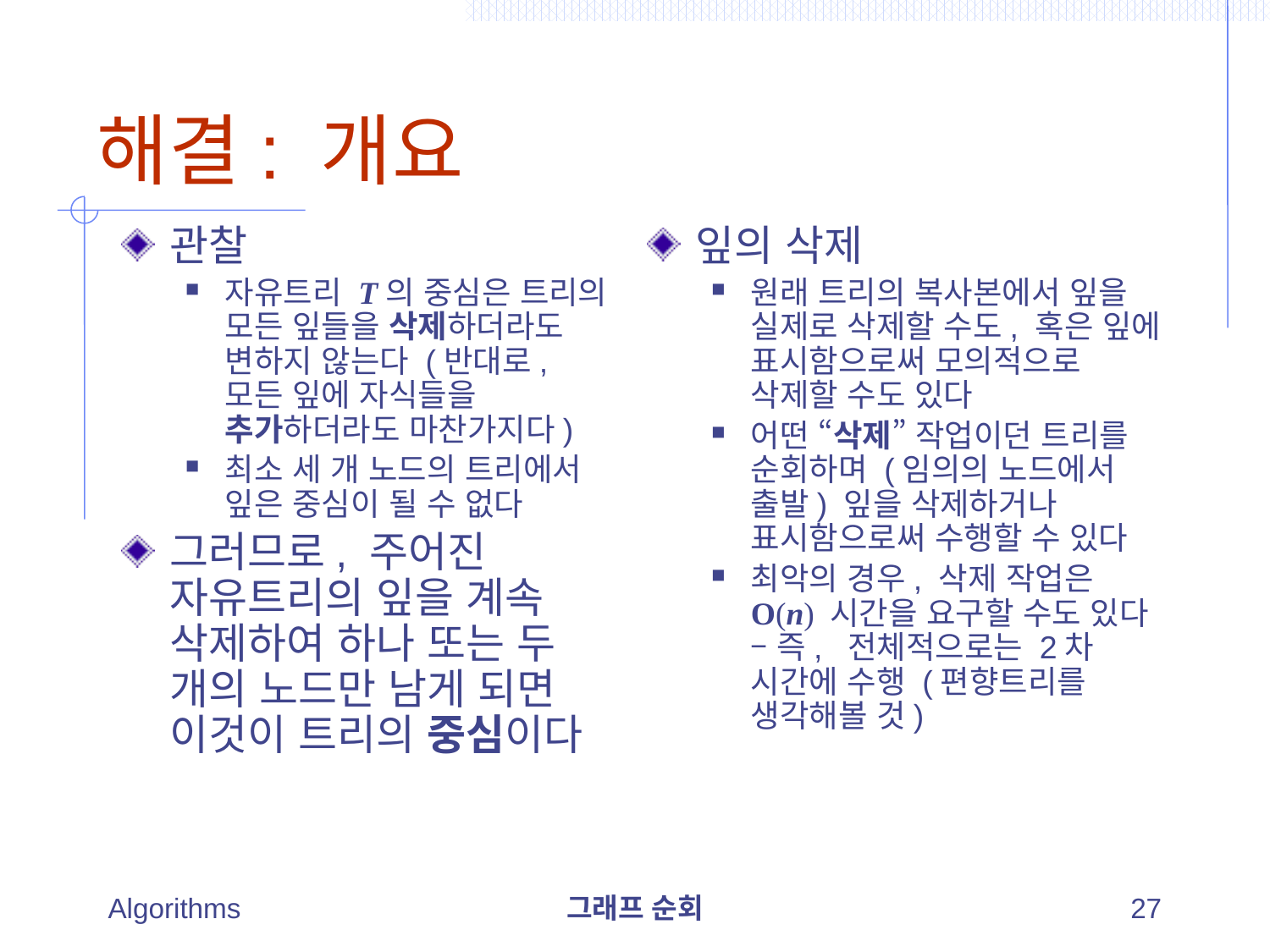

# 해결: 개요
관찰
자유트리 T의 중심은 트리의 모든 잎들을 삭제하더라도 변하지 않는다 (반대로, 모든 잎에 자식들을 추가하더라도 마찬가지다)
최소 세 개 노드의 트리에서 잎은 중심이 될 수 없다
그러므로, 주어진 자유트리의 잎을 계속 삭제하여 하나 또는 두 개의 노드만 남게 되면 이것이 트리의 중심이다
잎의 삭제
원래 트리의 복사본에서 잎을 실제로 삭제할 수도, 혹은 잎에 표시함으로써 모의적으로 삭제할 수도 있다
어떤 “삭제” 작업이던 트리를 순회하며 (임의의 노드에서 출발) 잎을 삭제하거나 표시함으로써 수행할 수 있다
최악의 경우, 삭제 작업은 O(n) 시간을 요구할 수도 있다 – 즉,  전체적으로는 2차 시간에 수행 (편향트리를 생각해볼 것)
Algorithms
그래프 순회
27